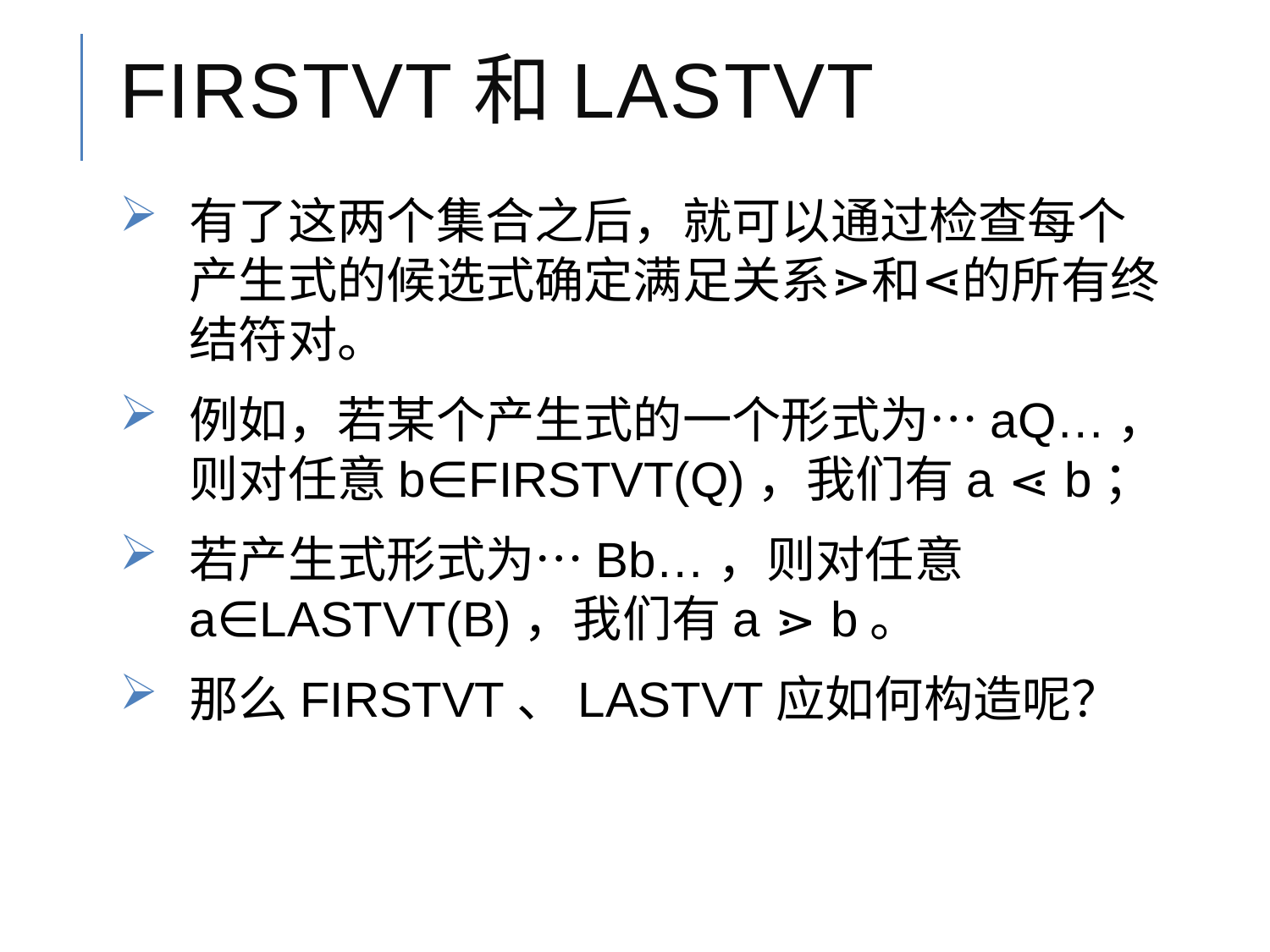

# FIRSTVT和LASTVT
有了这两个集合之后，就可以通过检查每个产生式的候选式确定满足关系⋗和⋖的所有终结符对。
例如，若某个产生式的一个形式为…aQ…，则对任意b∈FIRSTVT(Q)，我们有a ⋖ b；
若产生式形式为…Bb…，则对任意a∈LASTVT(B)，我们有a ⋗ b。
那么FIRSTVT、LASTVT应如何构造呢？
38